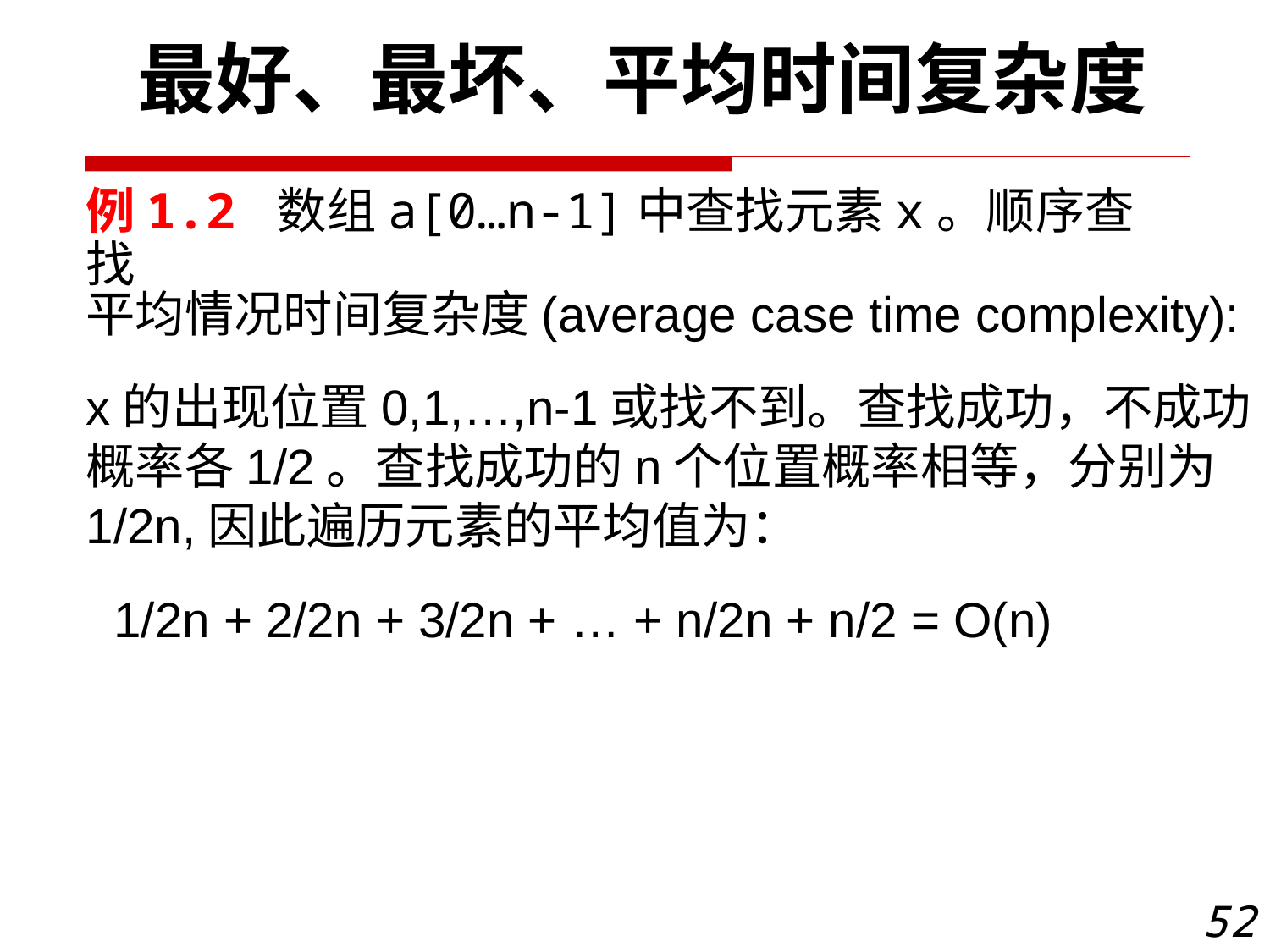

最好、最坏、平均时间复杂度
例1.2 数组a[0…n-1]中查找元素x。顺序查找
平均情况时间复杂度(average case time complexity):
x的出现位置0,1,…,n-1或找不到。查找成功，不成功概率各1/2。查找成功的n个位置概率相等，分别为1/2n,因此遍历元素的平均值为：
  1/2n + 2/2n + 3/2n + … + n/2n + n/2 = O(n)
52